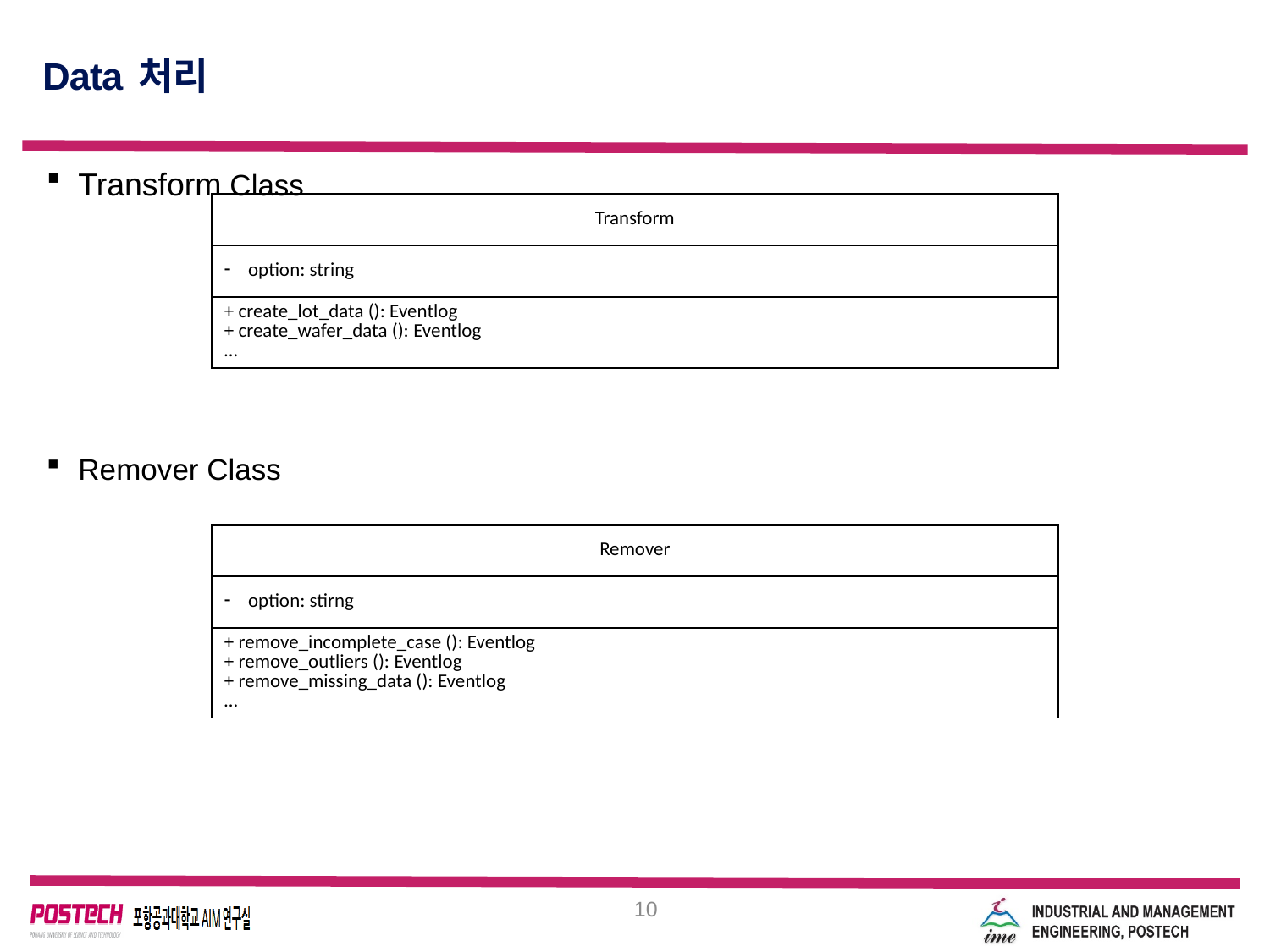

# Data 처리
Transform Class

Remover Class
| Transform |
| --- |
| option: string |
| + create\_lot\_data (): Eventlog + create\_wafer\_data (): Eventlog … |
| Remover |
| --- |
| option: stirng |
| + remove\_incomplete\_case (): Eventlog + remove\_outliers (): Eventlog + remove\_missing\_data (): Eventlog … |
10